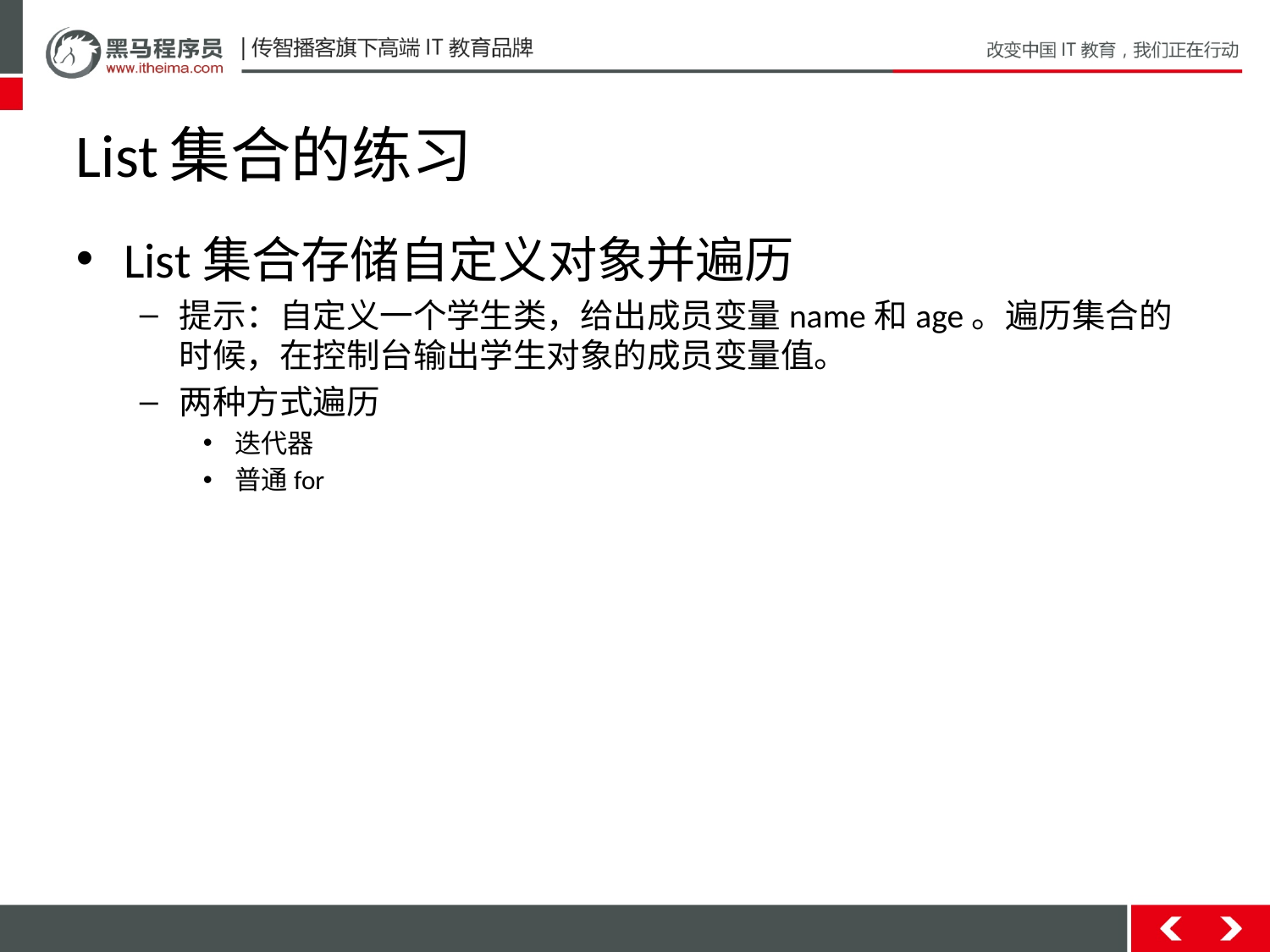

# List集合的练习
List集合存储自定义对象并遍历
提示：自定义一个学生类，给出成员变量name和age。遍历集合的时候，在控制台输出学生对象的成员变量值。
两种方式遍历
迭代器
普通for